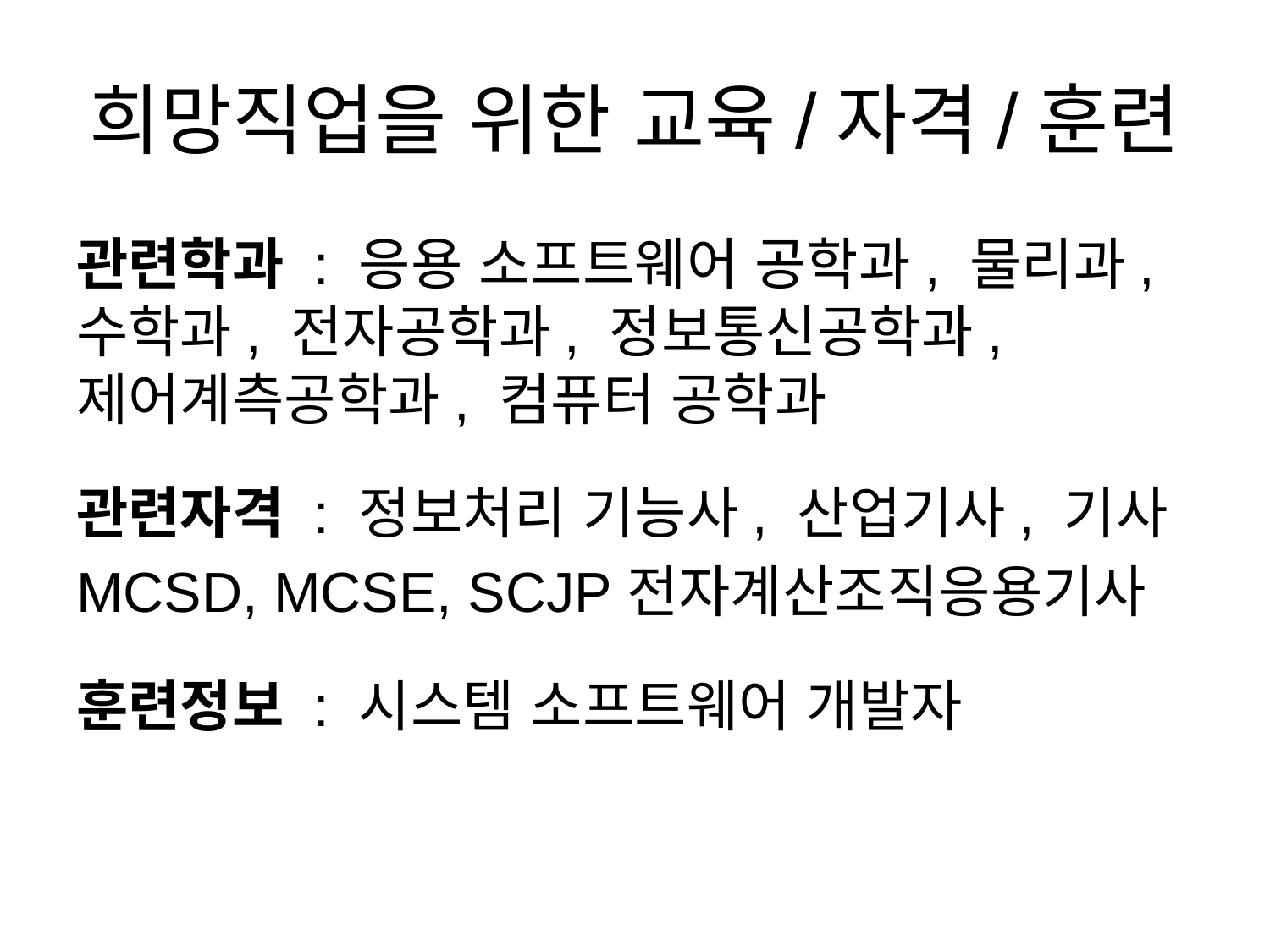

# 희망직업을 위한 교육/자격/훈련
관련학과 : 응용 소프트웨어 공학과, 물리과, 수학과, 전자공학과, 정보통신공학과, 제어계측공학과, 컴퓨터 공학과

관련자격 : 정보처리 기능사, 산업기사, 기사
MCSD, MCSE, SCJP전자계산조직응용기사

훈련정보 : 시스템 소프트웨어 개발자